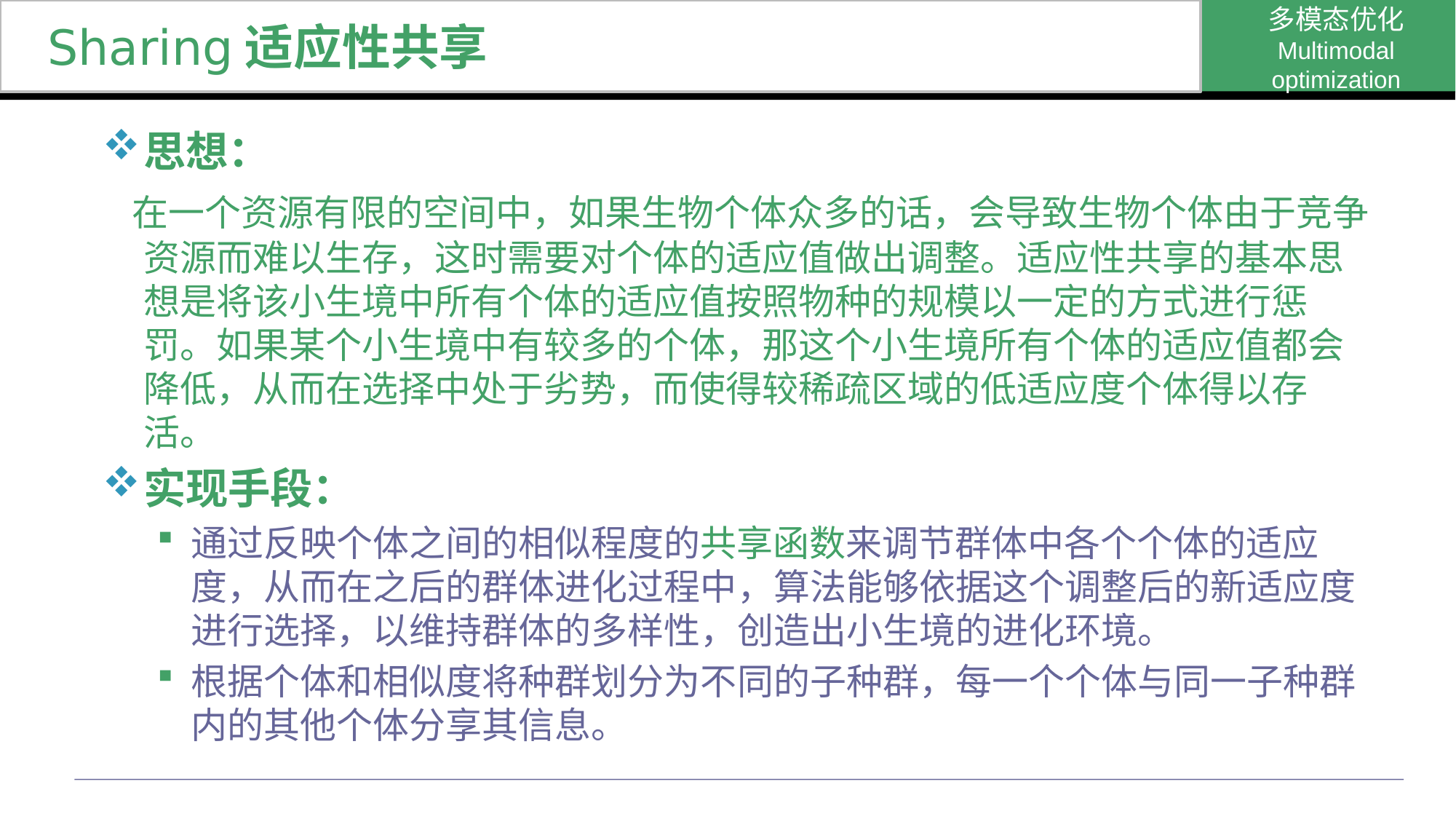

多模态优化
Multimodal optimization
# Sharing适应性共享
思想：
  在一个资源有限的空间中，如果生物个体众多的话，会导致生物个体由于竞争资源而难以生存，这时需要对个体的适应值做出调整。适应性共享的基本思想是将该小生境中所有个体的适应值按照物种的规模以一定的方式进行惩罚。如果某个小生境中有较多的个体，那这个小生境所有个体的适应值都会降低，从而在选择中处于劣势，而使得较稀疏区域的低适应度个体得以存活。
实现手段：
通过反映个体之间的相似程度的共享函数来调节群体中各个个体的适应度，从而在之后的群体进化过程中，算法能够依据这个调整后的新适应度进行选择，以维持群体的多样性，创造出小生境的进化环境。
根据个体和相似度将种群划分为不同的子种群，每一个个体与同一子种群内的其他个体分享其信息。